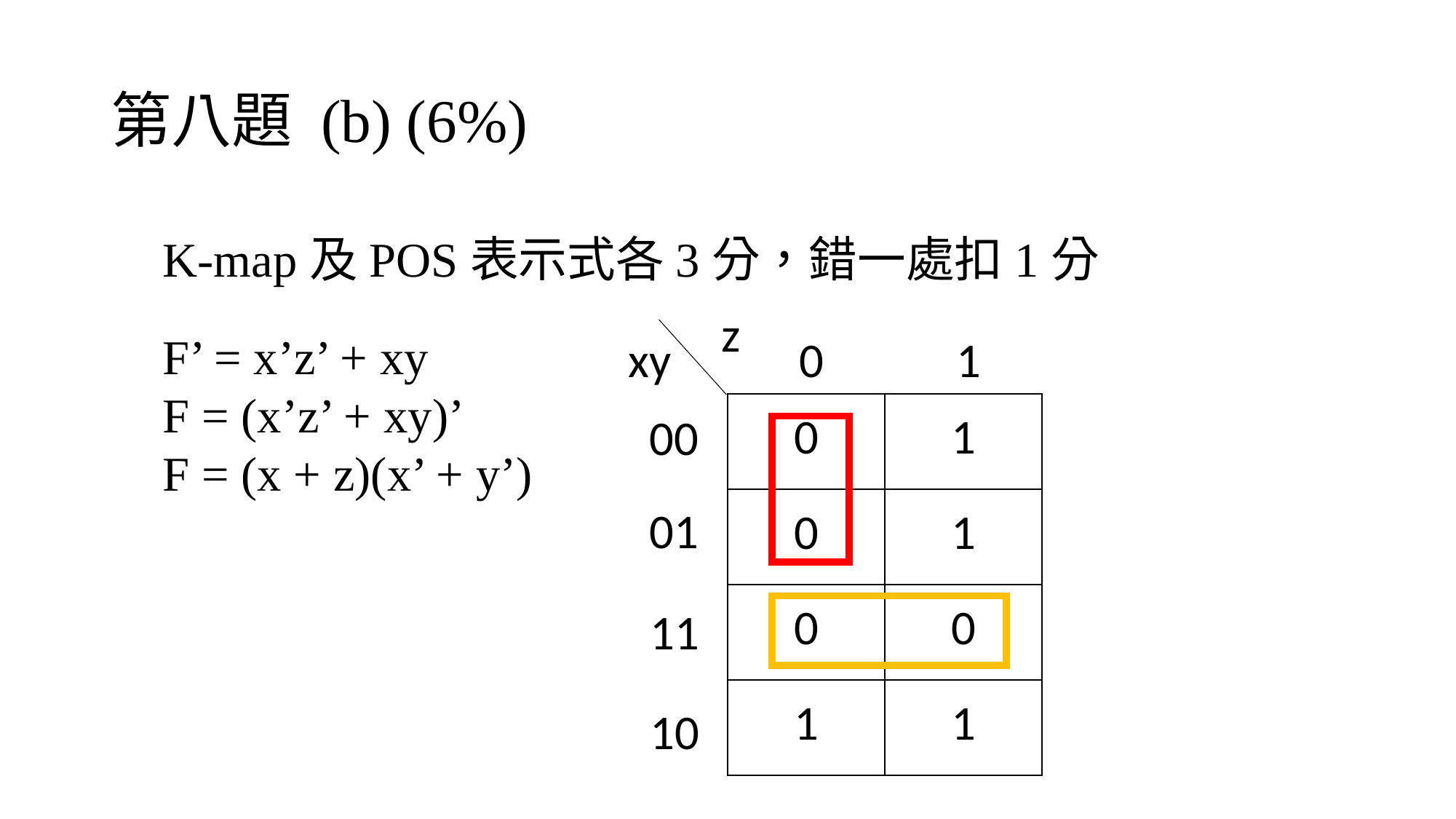

# 第八題 (b) (6%)
K-map及POS表示式各3分，錯一處扣1分
z
F’ = x’z’ + xy
F = (x’z’ + xy)’
F = (x + z)(x’ + y’)
xy
0
1
| 0 | 1 |
| --- | --- |
| 0 | 1 |
| 0 | 0 |
| 1 | 1 |
00

01
11

10